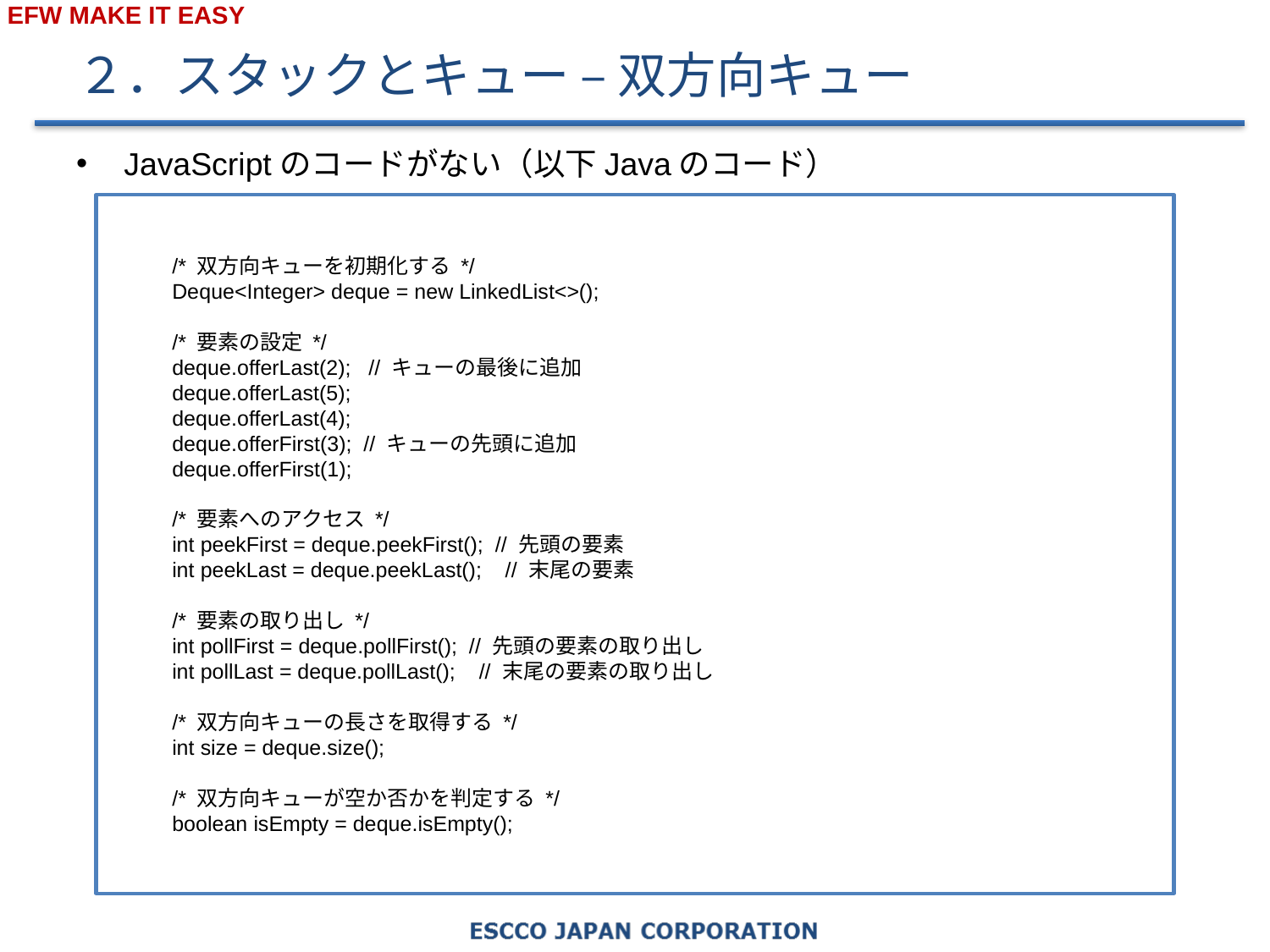

# ２．スタックとキュー – 双方向キュー
JavaScriptのコードがない（以下Javaのコード）
/* 双方向キューを初期化する */
Deque<Integer> deque = new LinkedList<>();

/* 要素の設定 */
deque.offerLast(2);   // キューの最後に追加
deque.offerLast(5);
deque.offerLast(4);
deque.offerFirst(3);  // キューの先頭に追加
deque.offerFirst(1);

/* 要素へのアクセス */
int peekFirst = deque.peekFirst();  // 先頭の要素
int peekLast = deque.peekLast();    // 末尾の要素

/* 要素の取り出し */
int pollFirst = deque.pollFirst();  // 先頭の要素の取り出し
int pollLast = deque.pollLast();    // 末尾の要素の取り出し

/* 双方向キューの長さを取得する */
int size = deque.size();

/* 双方向キューが空か否かを判定する */
boolean isEmpty = deque.isEmpty();